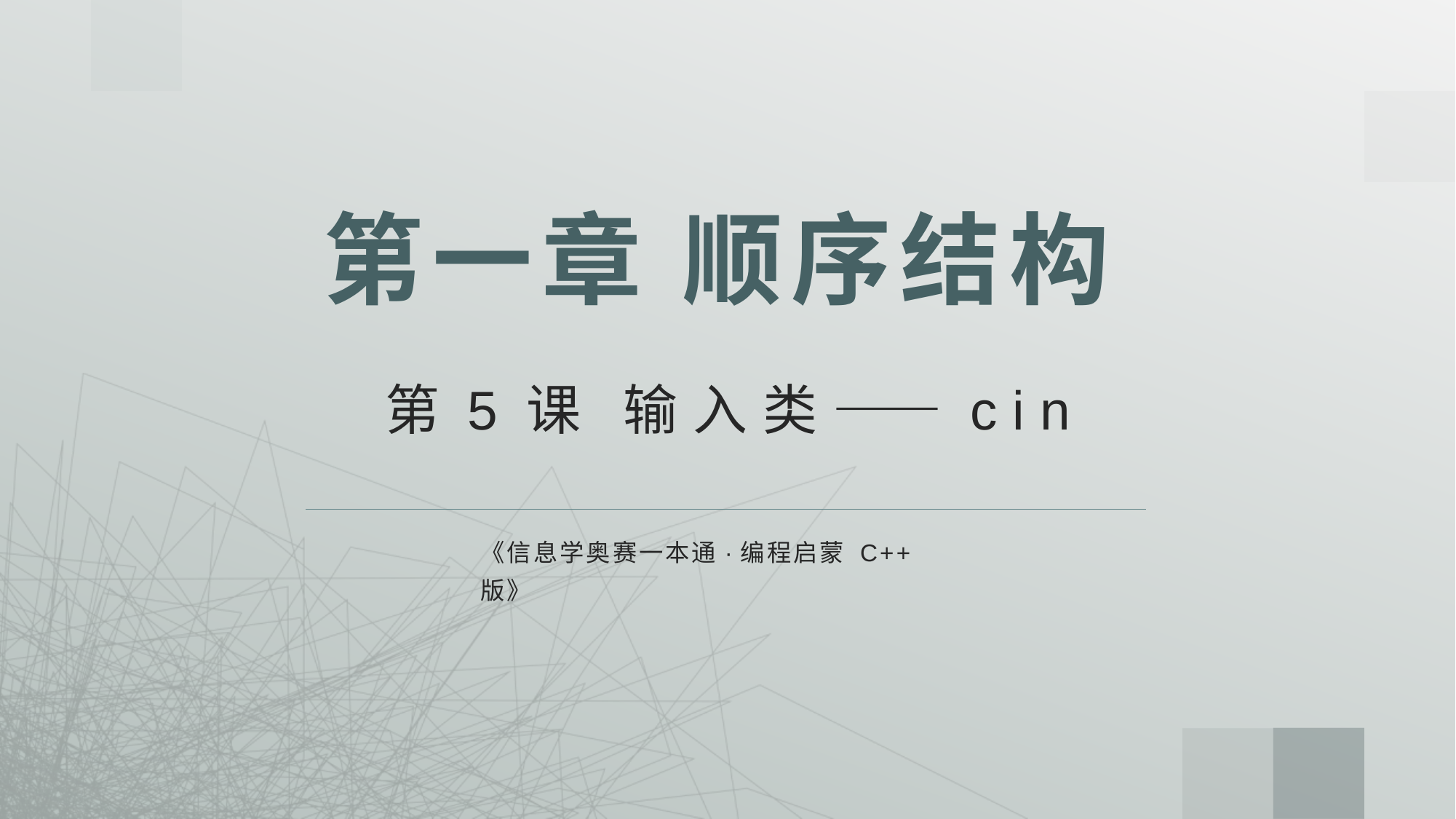

# 第一章 顺序结构
第5课 输入类——cin
《信息学奥赛一本通·编程启蒙 C++版》